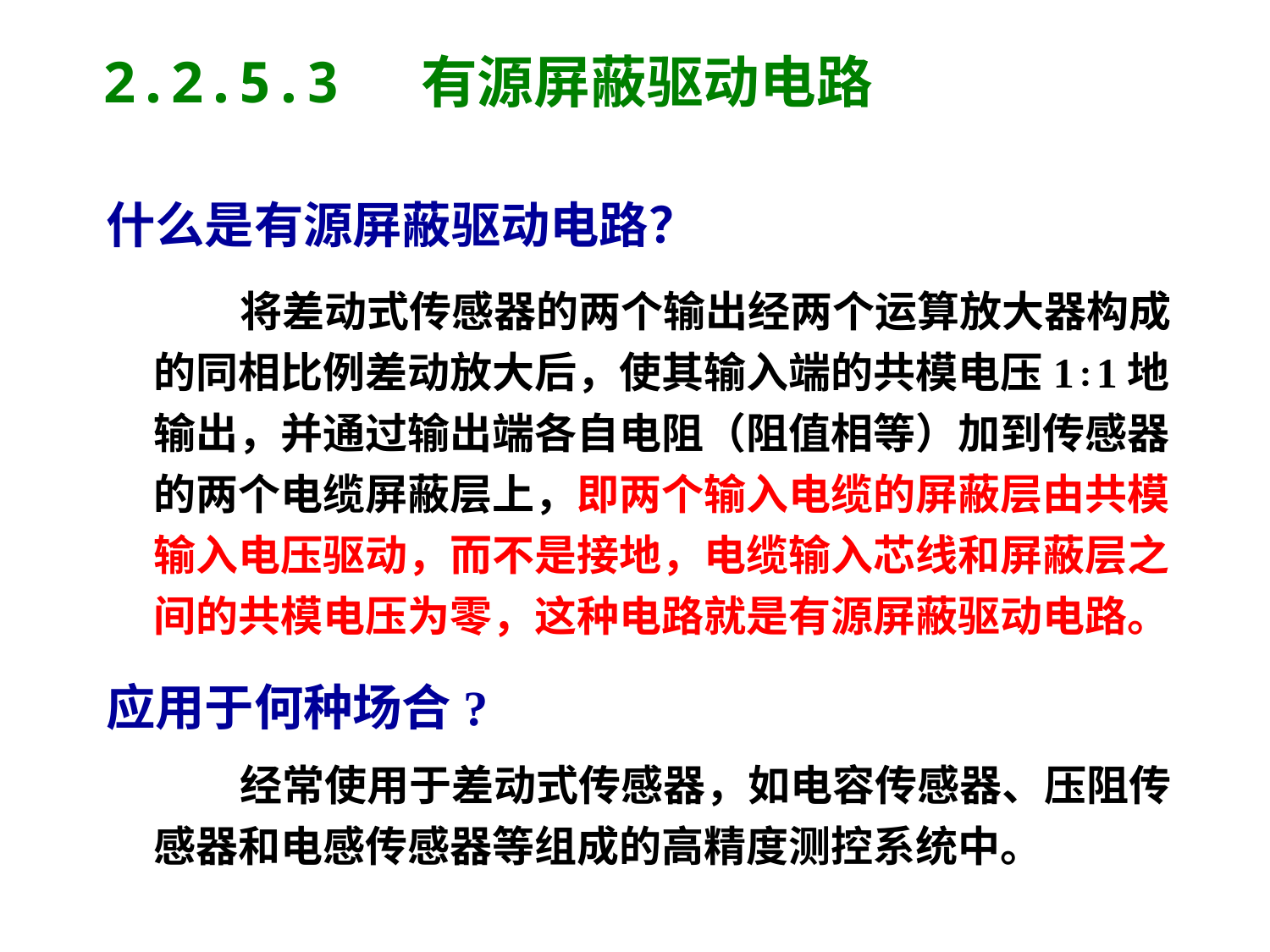

2.2.5.3  有源屏蔽驱动电路
什么是有源屏蔽驱动电路？
             将差动式传感器的两个输出经两个运算放大器构成的同相比例差动放大后，使其输入端的共模电压1∶1地输出，并通过输出端各自电阻（阻值相等）加到传感器的两个电缆屏蔽层上，即两个输入电缆的屏蔽层由共模输入电压驱动，而不是接地，电缆输入芯线和屏蔽层之间的共模电压为零，这种电路就是有源屏蔽驱动电路。
应用于何种场合?
             经常使用于差动式传感器，如电容传感器、压阻传感器和电感传感器等组成的高精度测控系统中。